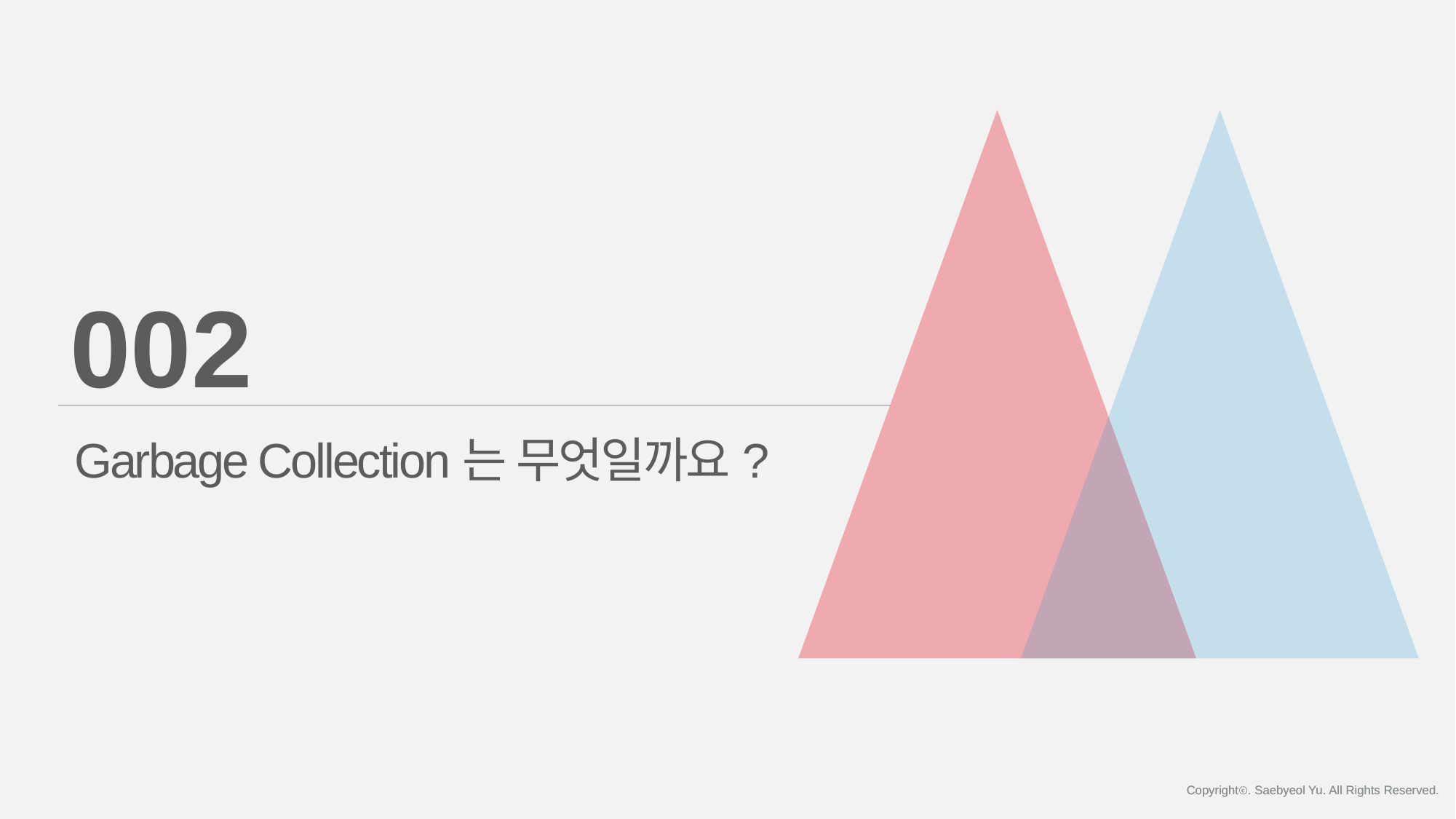

002
Garbage Collection는 무엇일까요?
Copyrightⓒ. Saebyeol Yu. All Rights Reserved.